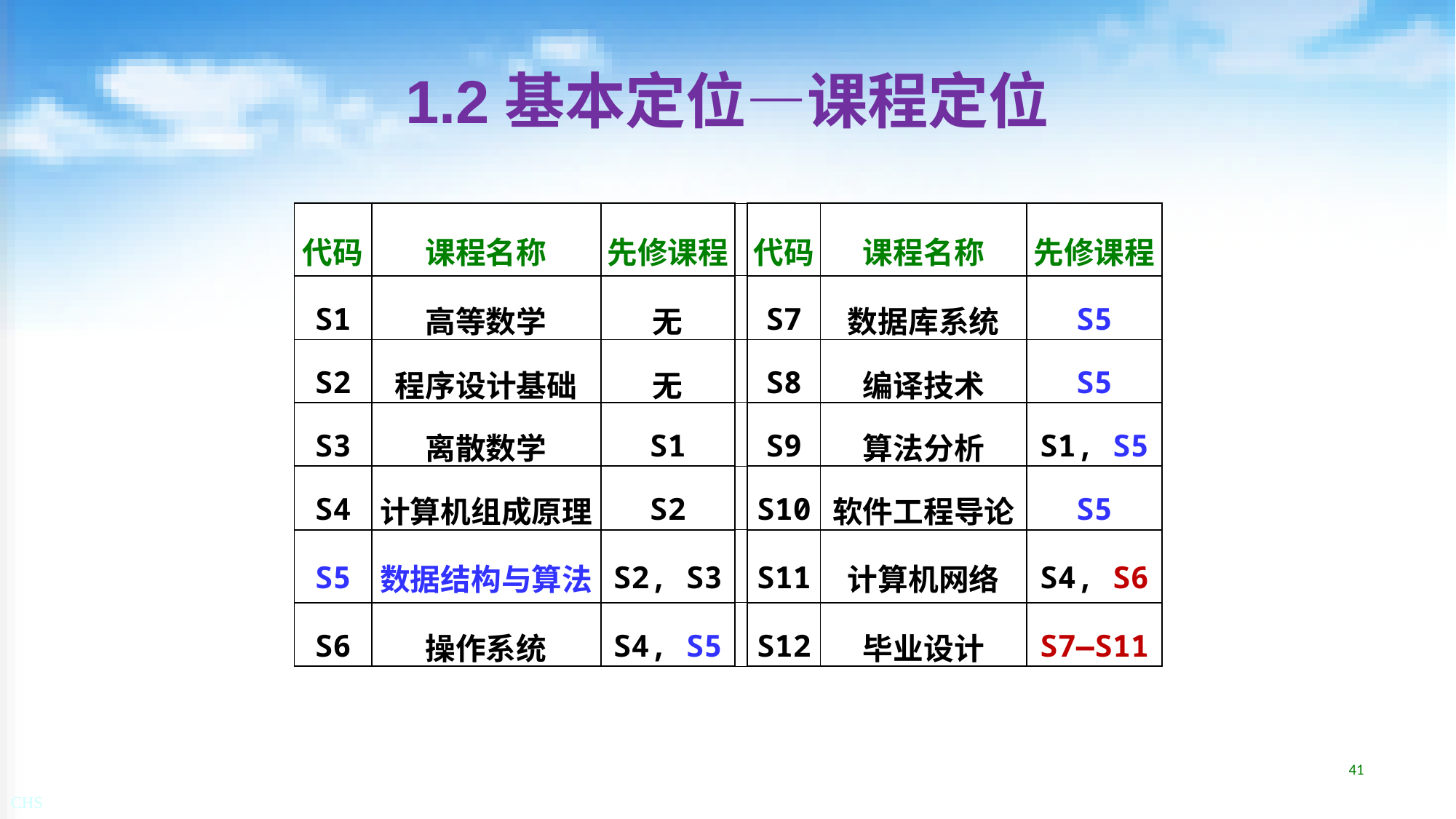

# 1.2基本定位—课程定位
| 代码 | 课程名称 | 先修课程 |  | 代码 | 课程名称 | 先修课程 |
| --- | --- | --- | --- | --- | --- | --- |
| S1 | 高等数学 | 无 |  | S7 | 数据库系统 | S5 |
| S2 | 程序设计基础 | 无 |  | S8 | 编译技术 | S5 |
| S3 | 离散数学 | S1 |  | S9 | 算法分析 | S1, S5 |
| S4 | 计算机组成原理 | S2 |  | S10 | 软件工程导论 | S5 |
| S5 | 数据结构与算法 | S2, S3 |  | S11 | 计算机网络 | S4, S6 |
| S6 | 操作系统 | S4, S5 |  | S12 | 毕业设计 | S7—S11 |
41